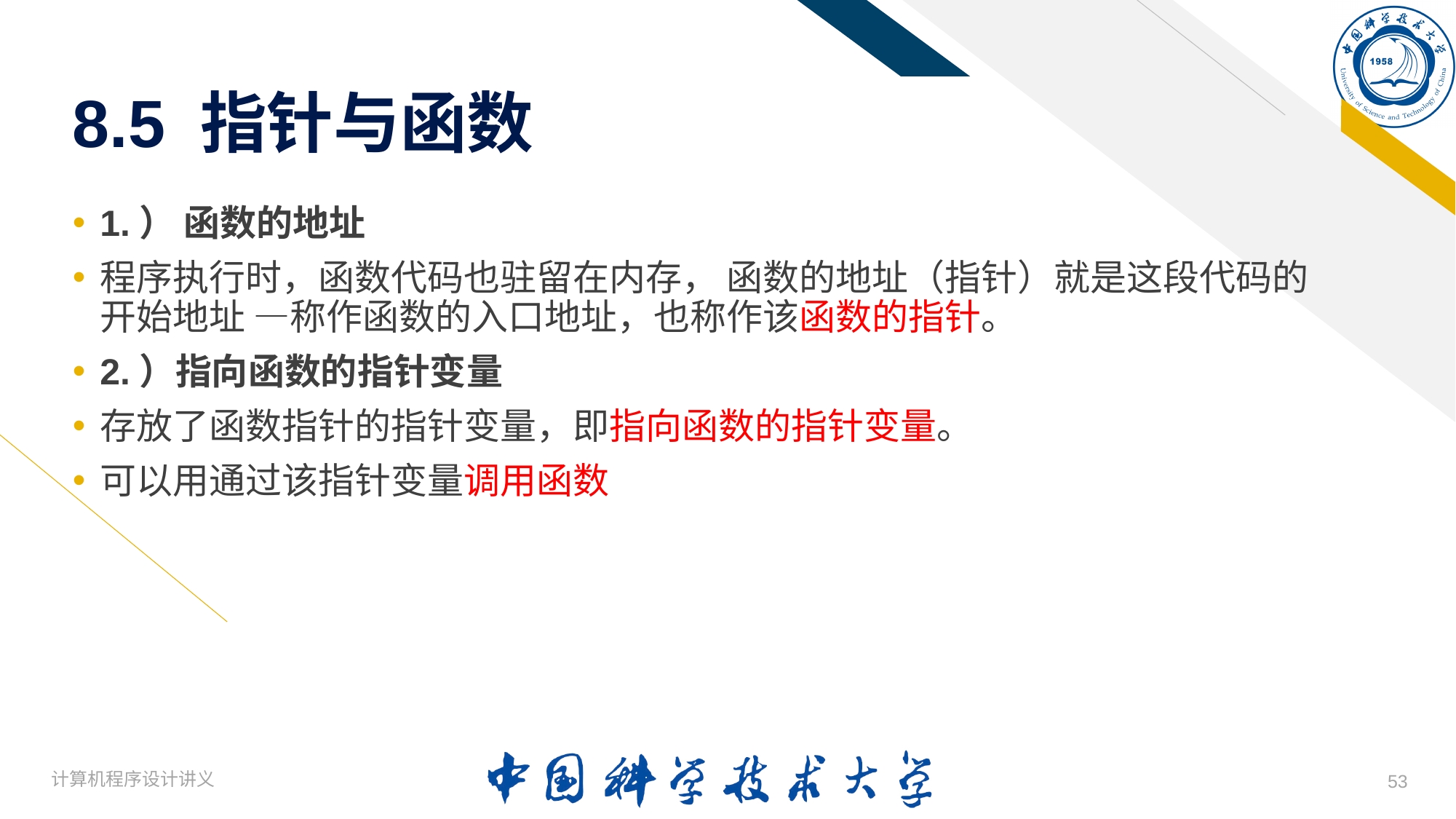

# 8.5 指针与函数
1.） 函数的地址
程序执行时，函数代码也驻留在内存， 函数的地址（指针）就是这段代码的开始地址 —称作函数的入口地址，也称作该函数的指针。
2.）指向函数的指针变量
存放了函数指针的指针变量，即指向函数的指针变量。
可以用通过该指针变量调用函数

计算机程序设计讲义
53